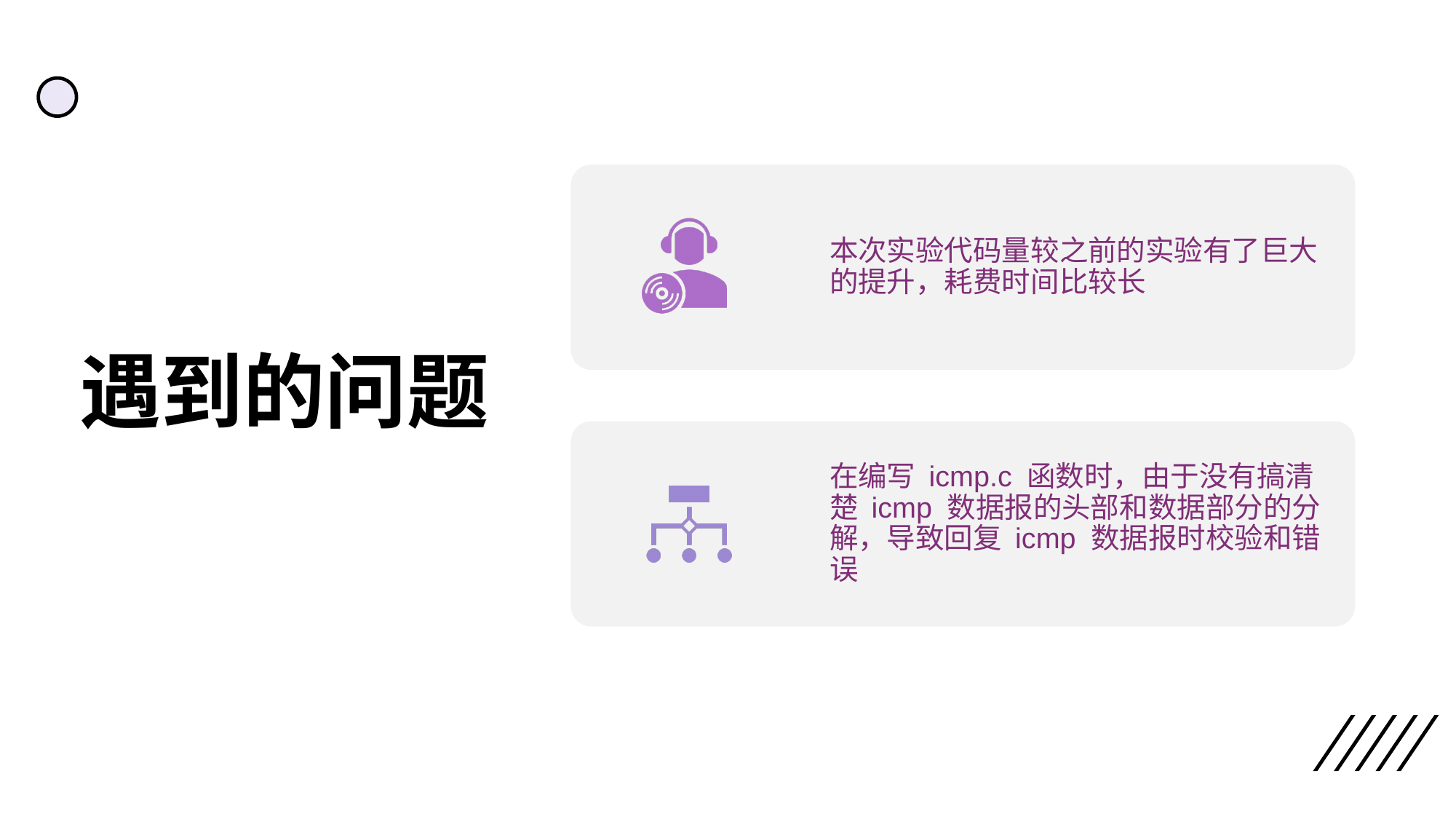

本次实验代码量较之前的实验有了巨大的提升，耗费时间比较长
在编写 icmp.c 函数时，由于没有搞清楚 icmp 数据报的头部和数据部分的分解，导致回复 icmp 数据报时校验和错误
# 遇到的问题